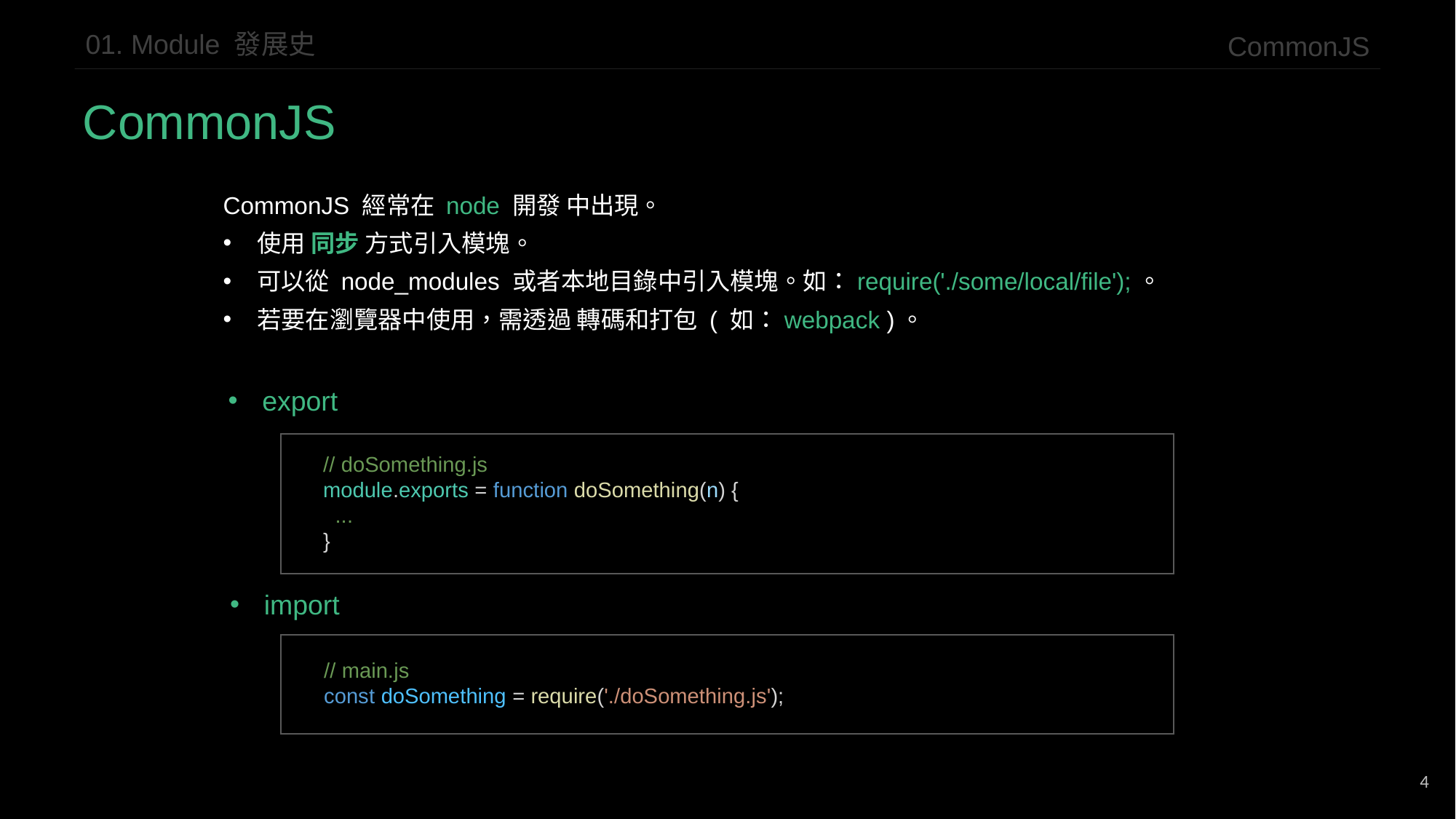

CommonJS
01. Module 發展史
CommonJS
CommonJS 經常在 node 開發 中出現。
使用 同步 方式引入模塊。
可以從 node_modules 或者本地目錄中引入模塊。如：require('./some/local/file');。
若要在瀏覽器中使用，需透過 轉碼和打包 ( 如：webpack )。
export

// doSomething.js
module.exports = function doSomething(n) {
  ...
}
import

// main.js
const doSomething = require('./doSomething.js');
4